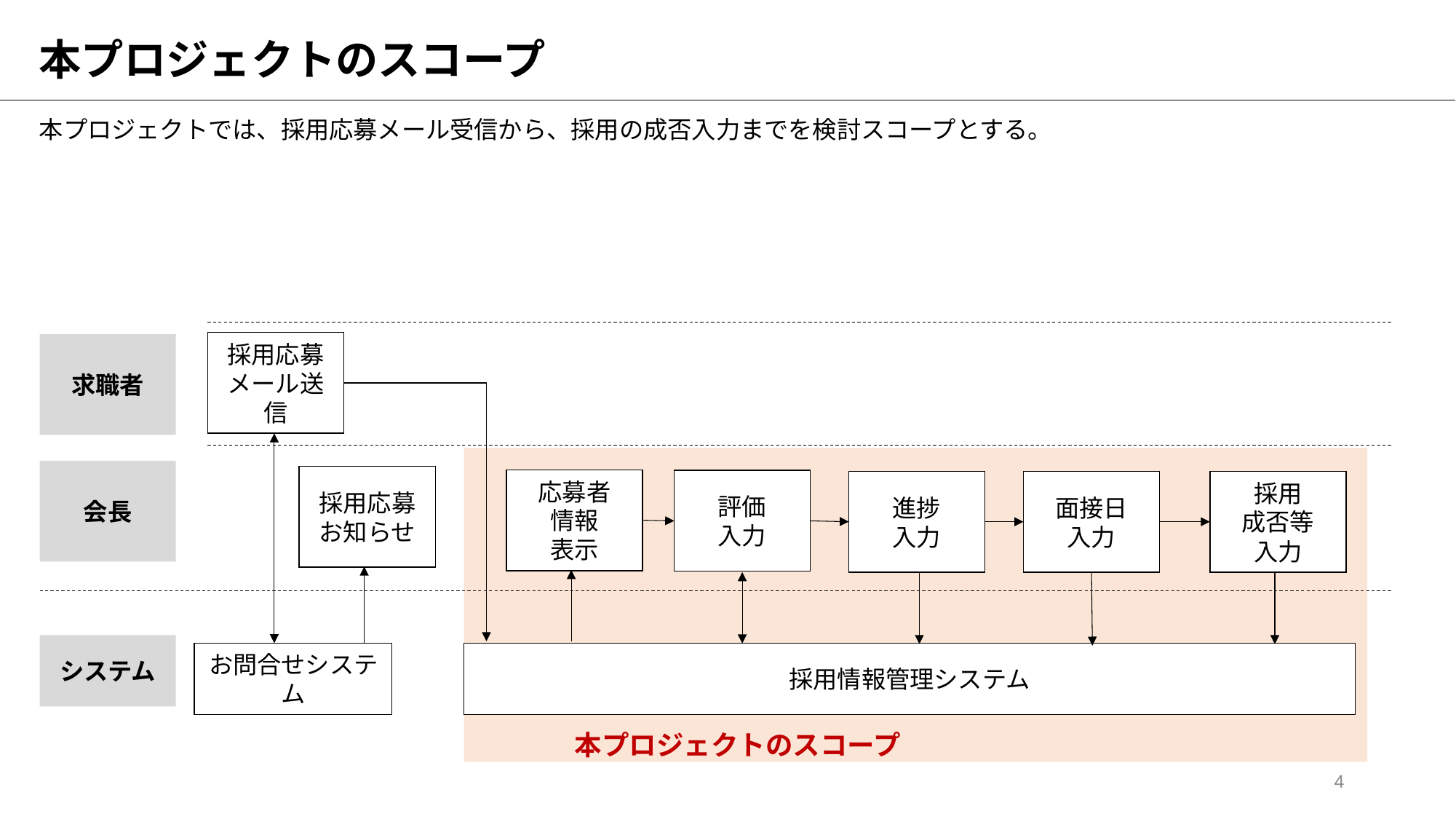

# 本プロジェクトのスコープ
本プロジェクトでは、採用応募メール受信から、採用の成否入力までを検討スコープとする。
採用応募
メール送信
求職者

会長
採用応募
お知らせ
応募者
情報
表示
評価
入力
面接日
入力
採用
成否等
入力
進捗
入力
システム
お問合せシステム
採用情報管理システム
本プロジェクトのスコープ
4